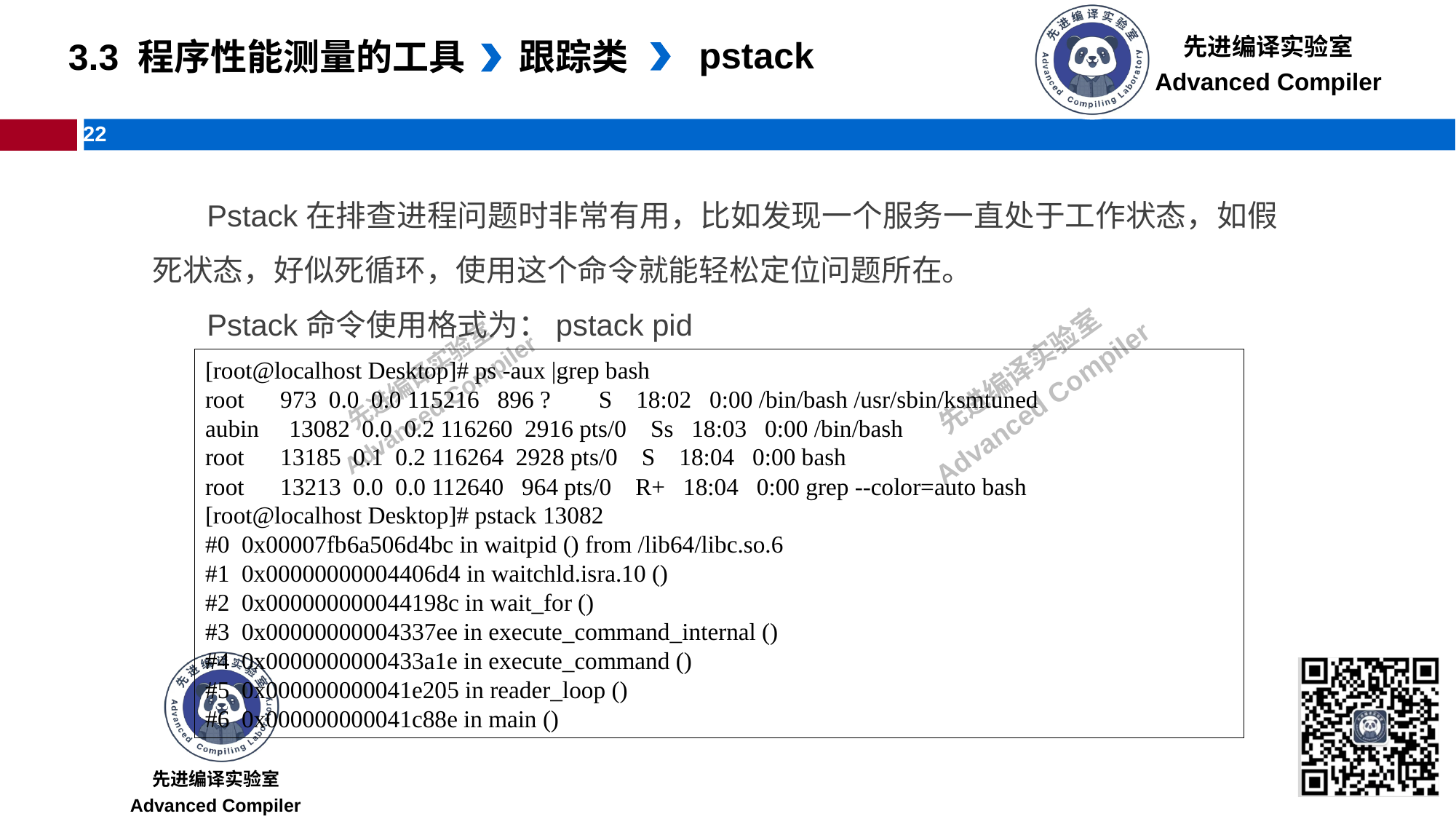

pstack
3.3 程序性能测量的工具
跟踪类

Pstack在排查进程问题时非常有用，比如发现一个服务一直处于工作状态，如假死状态，好似死循环，使用这个命令就能轻松定位问题所在。
Pstack命令使用格式为：pstack pid
[root@localhost Desktop]# ps -aux |grep bash
root      973  0.0  0.0 115216   896 ?        S    18:02   0:00 /bin/bash /usr/sbin/ksmtuned
aubin     13082  0.0  0.2 116260  2916 pts/0    Ss   18:03   0:00 /bin/bash
root      13185  0.1  0.2 116264  2928 pts/0    S    18:04   0:00 bash
root      13213  0.0  0.0 112640   964 pts/0    R+   18:04   0:00 grep --color=auto bash
[root@localhost Desktop]# pstack 13082
#0  0x00007fb6a506d4bc in waitpid () from /lib64/libc.so.6
#1  0x00000000004406d4 in waitchld.isra.10 ()
#2  0x000000000044198c in wait_for ()
#3  0x00000000004337ee in execute_command_internal ()
#4  0x0000000000433a1e in execute_command ()
#5  0x000000000041e205 in reader_loop ()
#6  0x000000000041c88e in main ()